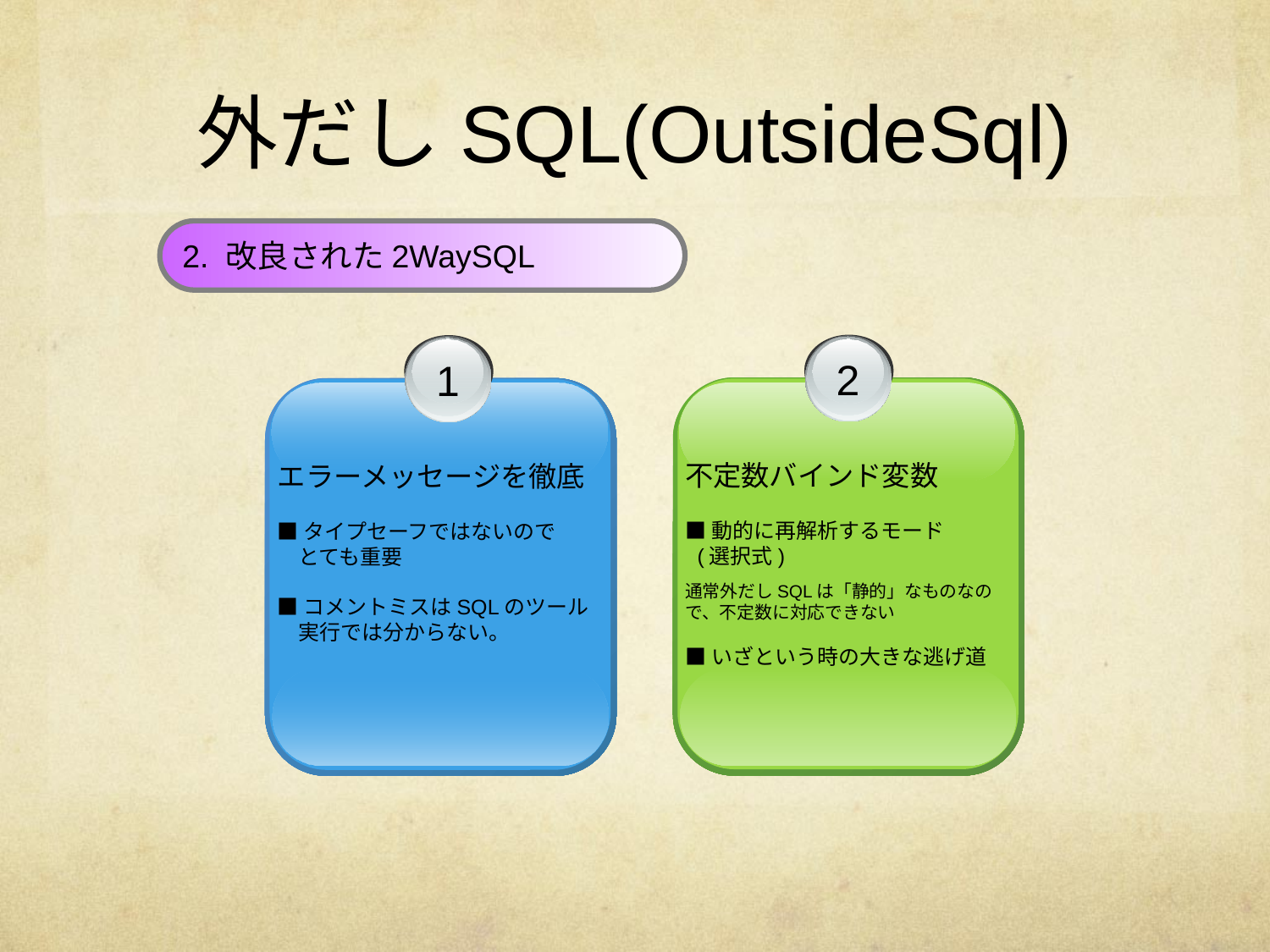

# 外だしSQL(OutsideSql)
2. 改良された2WaySQL

2
1

不定数バインド変数

■動的に再解析するモード
  (選択式)

通常外だしSQLは「静的」なものなので、不定数に対応できない

■いざという時の大きな逃げ道

エラーメッセージを徹底

■タイプセーフではないので
　とても重要

■コメントミスはSQLのツール　実行では分からない。